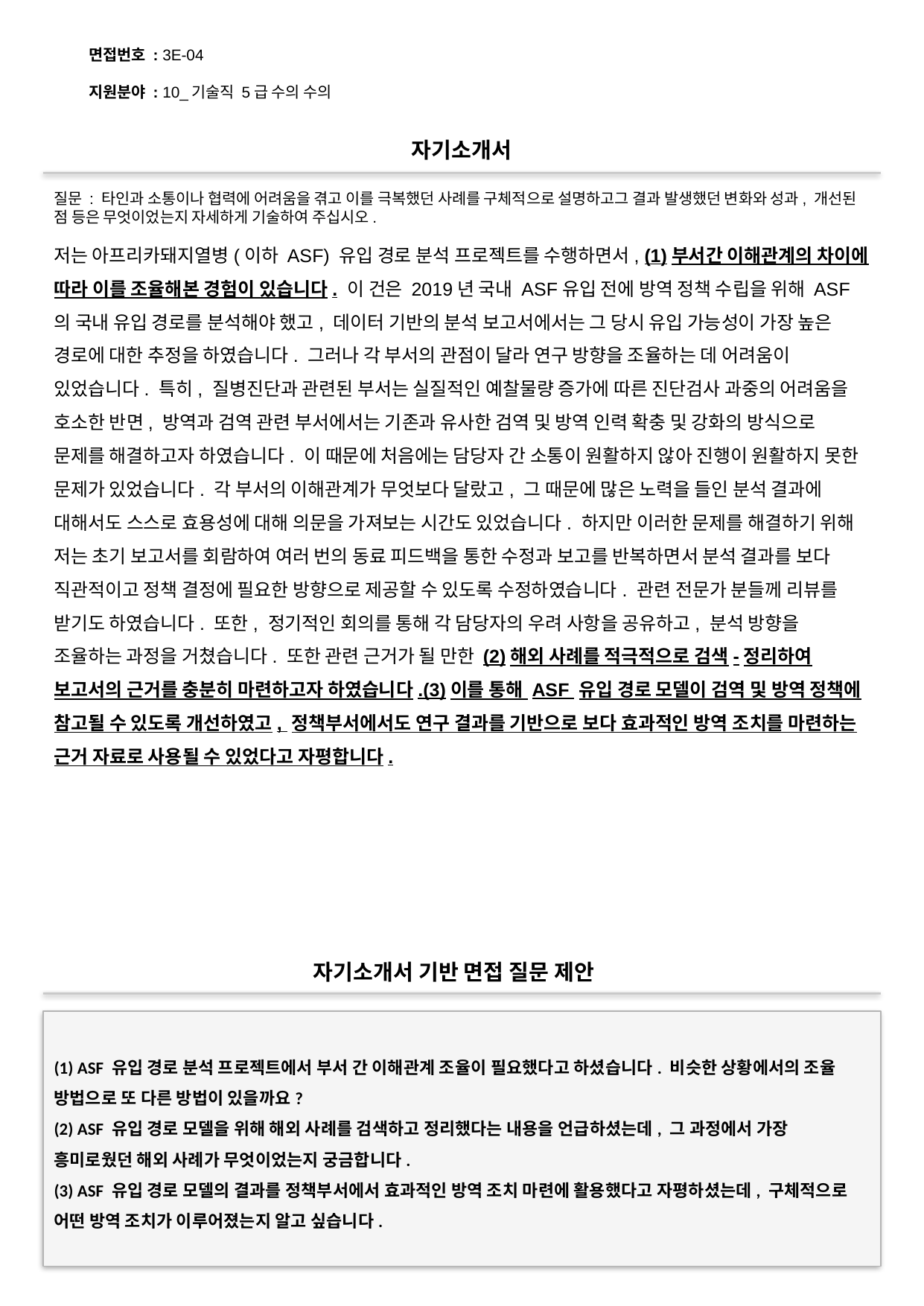

면접번호 : 3E-04

지원분야 : 10_기술직 5급 수의 수의
#

자기소개서

질문 : 타인과 소통이나 협력에 어려움을 겪고 이를 극복했던 사례를 구체적으로 설명하고그 결과 발생했던 변화와 성과, 개선된 점 등은 무엇이었는지 자세하게 기술하여 주십시오.

저는 아프리카돼지열병(이하 ASF) 유입 경로 분석 프로젝트를 수행하면서, (1)부서간 이해관계의 차이에 따라 이를 조율해본 경험이 있습니다. 이 건은 2019년 국내 ASF유입 전에 방역 정책 수립을 위해 ASF의 국내 유입 경로를 분석해야 했고, 데이터 기반의 분석 보고서에서는 그 당시 유입 가능성이 가장 높은 경로에 대한 추정을 하였습니다. 그러나 각 부서의 관점이 달라 연구 방향을 조율하는 데 어려움이 있었습니다. 특히, 질병진단과 관련된 부서는 실질적인 예찰물량 증가에 따른 진단검사 과중의 어려움을 호소한 반면, 방역과 검역 관련 부서에서는 기존과 유사한 검역 및 방역 인력 확충 및 강화의 방식으로 문제를 해결하고자 하였습니다. 이 때문에 처음에는 담당자 간 소통이 원활하지 않아 진행이 원활하지 못한 문제가 있었습니다. 각 부서의 이해관계가 무엇보다 달랐고, 그 때문에 많은 노력을 들인 분석 결과에 대해서도 스스로 효용성에 대해 의문을 가져보는 시간도 있었습니다. 하지만 이러한 문제를 해결하기 위해 저는 초기 보고서를 회람하여 여러 번의 동료 피드백을 통한 수정과 보고를 반복하면서 분석 결과를 보다 직관적이고 정책 결정에 필요한 방향으로 제공할 수 있도록 수정하였습니다. 관련 전문가 분들께 리뷰를 받기도 하였습니다. 또한, 정기적인 회의를 통해 각 담당자의 우려 사항을 공유하고, 분석 방향을 조율하는 과정을 거쳤습니다. 또한 관련 근거가 될 만한 (2)해외 사례를 적극적으로 검색-정리하여 보고서의 근거를 충분히 마련하고자 하였습니다.(3)이를 통해 ASF 유입 경로 모델이 검역 및 방역 정책에 참고될 수 있도록 개선하였고, 정책부서에서도 연구 결과를 기반으로 보다 효과적인 방역 조치를 마련하는 근거 자료로 사용될 수 있었다고 자평합니다.

자기소개서 기반 면접 질문 제안

(1) ASF 유입 경로 분석 프로젝트에서 부서 간 이해관계 조율이 필요했다고 하셨습니다. 비슷한 상황에서의 조율 방법으로 또 다른 방법이 있을까요?
(2) ASF 유입 경로 모델을 위해 해외 사례를 검색하고 정리했다는 내용을 언급하셨는데, 그 과정에서 가장 흥미로웠던 해외 사례가 무엇이었는지 궁금합니다.
(3) ASF 유입 경로 모델의 결과를 정책부서에서 효과적인 방역 조치 마련에 활용했다고 자평하셨는데, 구체적으로 어떤 방역 조치가 이루어졌는지 알고 싶습니다.